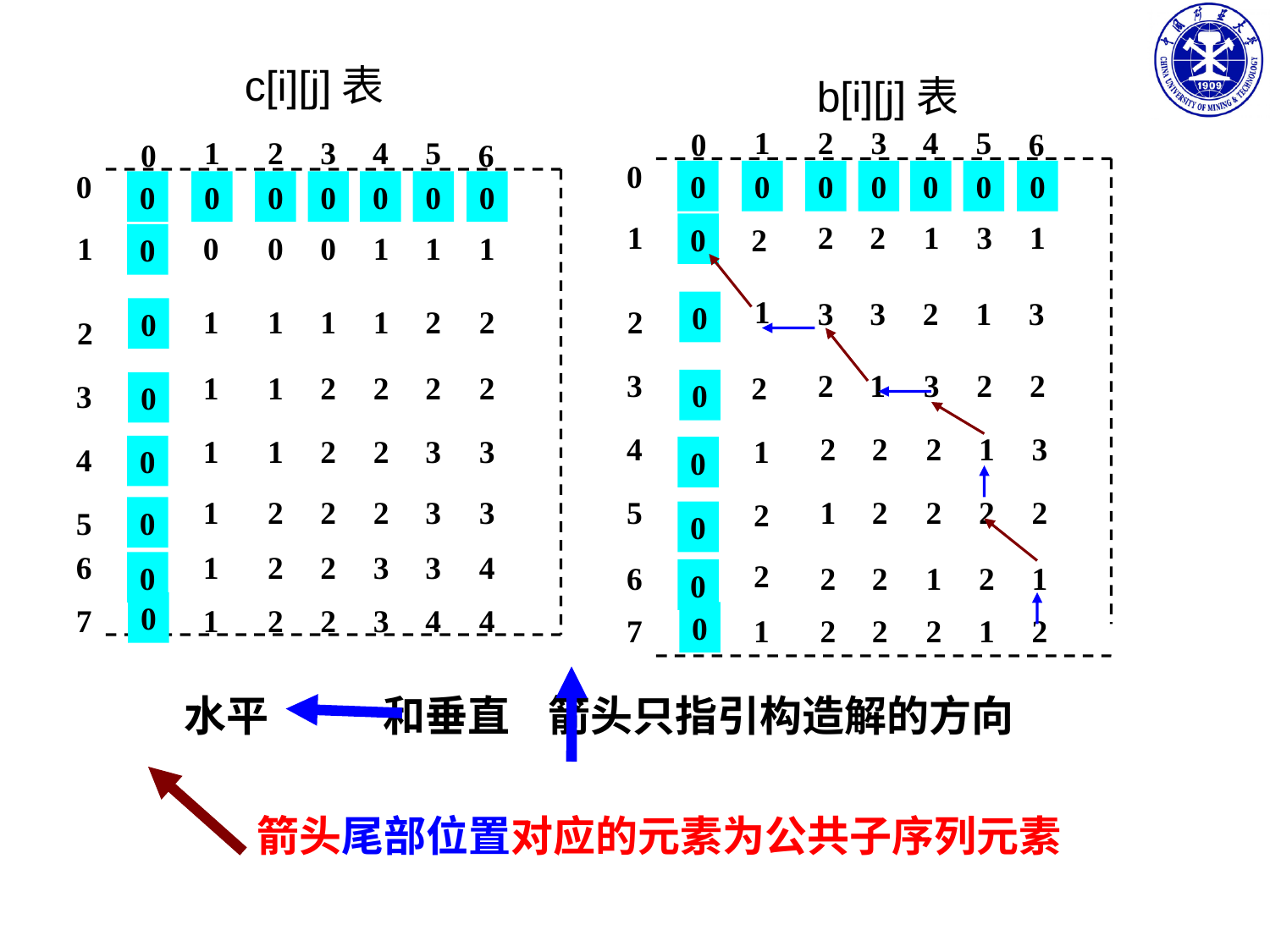

c[i][j]表
b[i][j]表
1
2
3
4
5
0
6
1
2
3
4
5
0
6
0

0
0
0
0
0
0
0
0

0
0
0
0
0
0
0
1
2
2
1
3
1
0
0
0
0
0
0
0
2
1
0
0
0
1
1
1
0
0
0
0
0
0
0

1
3
3
2
1
3
1
1
1
1
2
2
2
2

3
2
1
3
2
2
1
1
2
2
2
2
2
3

4
2
2
2
1
3
1
1
2
2
3
3
1
4

1
2
2
2
3
3
5
1
2
2
2
2
2
5

6
1
2
2
3
3
4
2
6
2
2
1
2
1

7
1
2
2
3
4
4
7
1
2
2
2
1
2

水平            和垂直    箭头只指引构造解的方向

箭头尾部位置对应的元素为公共子序列元素